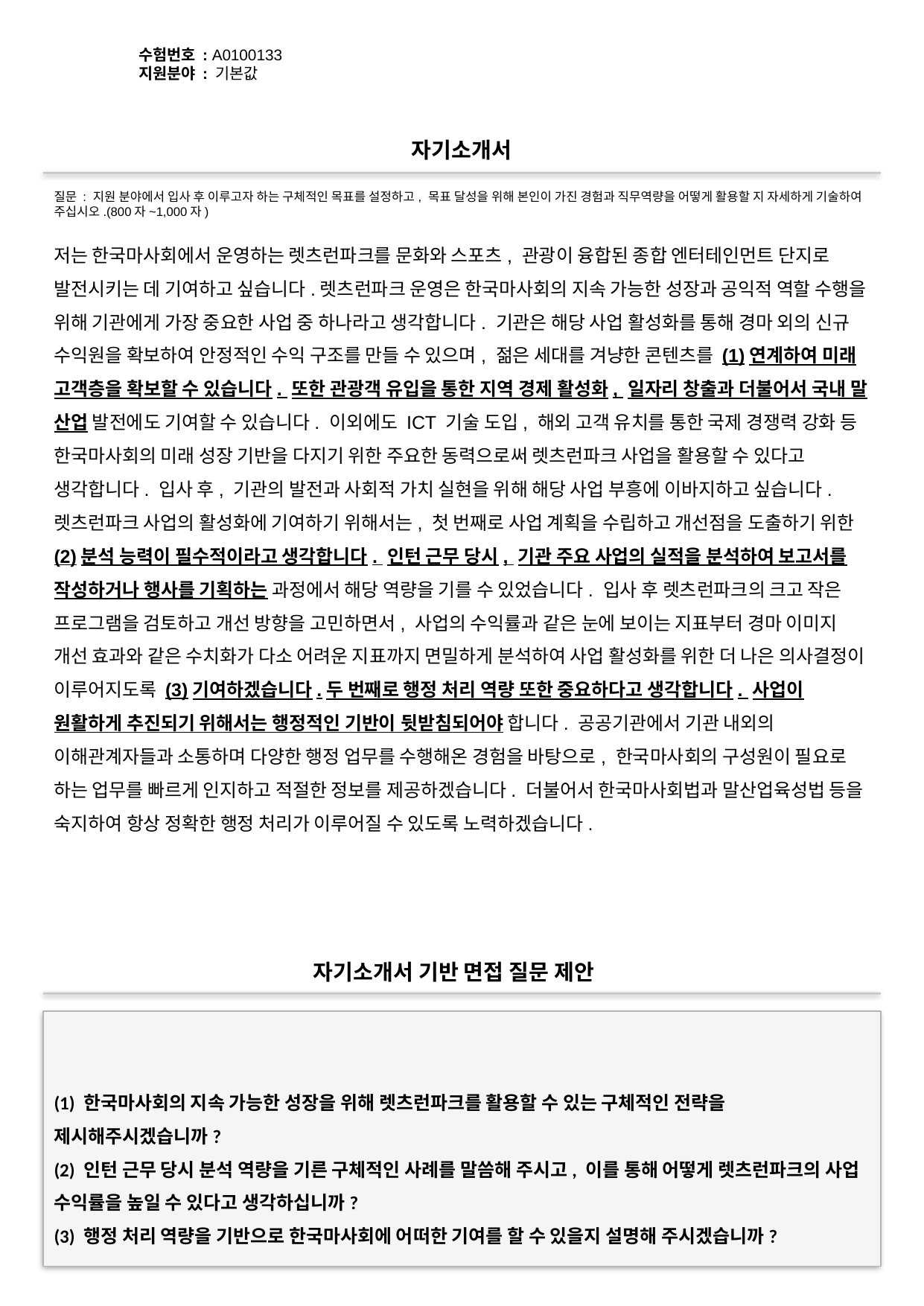

수험번호 : A0100133
지원분야 : 기본값
#

자기소개서

질문 : 지원 분야에서 입사 후 이루고자 하는 구체적인 목표를 설정하고, 목표 달성을 위해 본인이 가진 경험과 직무역량을 어떻게 활용할 지 자세하게 기술하여 주십시오.(800자~1,000자)

저는 한국마사회에서 운영하는 렛츠런파크를 문화와 스포츠, 관광이 융합된 종합 엔터테인먼트 단지로 발전시키는 데 기여하고 싶습니다.렛츠런파크 운영은 한국마사회의 지속 가능한 성장과 공익적 역할 수행을 위해 기관에게 가장 중요한 사업 중 하나라고 생각합니다. 기관은 해당 사업 활성화를 통해 경마 외의 신규 수익원을 확보하여 안정적인 수익 구조를 만들 수 있으며, 젊은 세대를 겨냥한 콘텐츠를 (1)연계하여 미래 고객층을 확보할 수 있습니다. 또한 관광객 유입을 통한 지역 경제 활성화, 일자리 창출과 더불어서 국내 말 산업 발전에도 기여할 수 있습니다. 이외에도 ICT 기술 도입, 해외 고객 유치를 통한 국제 경쟁력 강화 등 한국마사회의 미래 성장 기반을 다지기 위한 주요한 동력으로써 렛츠런파크 사업을 활용할 수 있다고 생각합니다. 입사 후, 기관의 발전과 사회적 가치 실현을 위해 해당 사업 부흥에 이바지하고 싶습니다.렛츠런파크 사업의 활성화에 기여하기 위해서는, 첫 번째로 사업 계획을 수립하고 개선점을 도출하기 위한 (2)분석 능력이 필수적이라고 생각합니다. 인턴 근무 당시, 기관 주요 사업의 실적을 분석하여 보고서를 작성하거나 행사를 기획하는 과정에서 해당 역량을 기를 수 있었습니다. 입사 후 렛츠런파크의 크고 작은 프로그램을 검토하고 개선 방향을 고민하면서, 사업의 수익률과 같은 눈에 보이는 지표부터 경마 이미지 개선 효과와 같은 수치화가 다소 어려운 지표까지 면밀하게 분석하여 사업 활성화를 위한 더 나은 의사결정이 이루어지도록 (3)기여하겠습니다.두 번째로 행정 처리 역량 또한 중요하다고 생각합니다. 사업이 원활하게 추진되기 위해서는 행정적인 기반이 뒷받침되어야 합니다. 공공기관에서 기관 내외의 이해관계자들과 소통하며 다양한 행정 업무를 수행해온 경험을 바탕으로, 한국마사회의 구성원이 필요로 하는 업무를 빠르게 인지하고 적절한 정보를 제공하겠습니다. 더불어서 한국마사회법과 말산업육성법 등을 숙지하여 항상 정확한 행정 처리가 이루어질 수 있도록 노력하겠습니다.

자기소개서 기반 면접 질문 제안

(1) 한국마사회의 지속 가능한 성장을 위해 렛츠런파크를 활용할 수 있는 구체적인 전략을 제시해주시겠습니까?
(2) 인턴 근무 당시 분석 역량을 기른 구체적인 사례를 말씀해 주시고, 이를 통해 어떻게 렛츠런파크의 사업 수익률을 높일 수 있다고 생각하십니까?
(3) 행정 처리 역량을 기반으로 한국마사회에 어떠한 기여를 할 수 있을지 설명해 주시겠습니까?